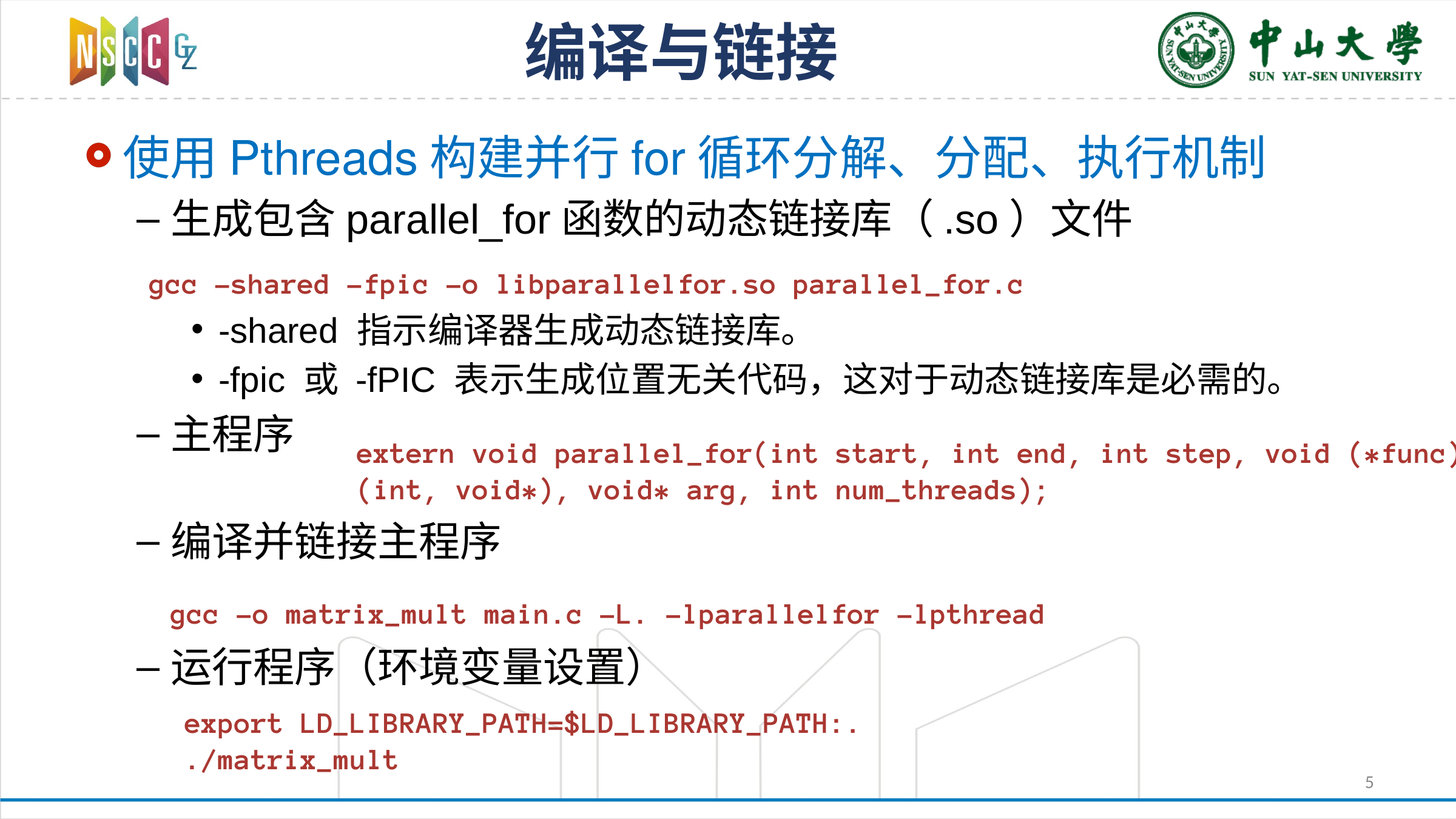

# 编译与链接
使用Pthreads构建并行for循环分解、分配、执行机制
生成包含parallel_for函数的动态链接库（.so）文件

-shared 指示编译器生成动态链接库。
-fpic 或 -fPIC 表示生成位置无关代码，这对于动态链接库是必需的。
主程序

编译并链接主程序

运行程序（环境变量设置）

gcc -shared -fpic -o libparallelfor.so parallel_for.c
extern void parallel_for(int start, int end, int step, void (*func)(int, void*), void* arg, int num_threads);
gcc -o matrix_mult main.c -L. -lparallelfor -lpthread
export LD_LIBRARY_PATH=$LD_LIBRARY_PATH:.
./matrix_mult
5